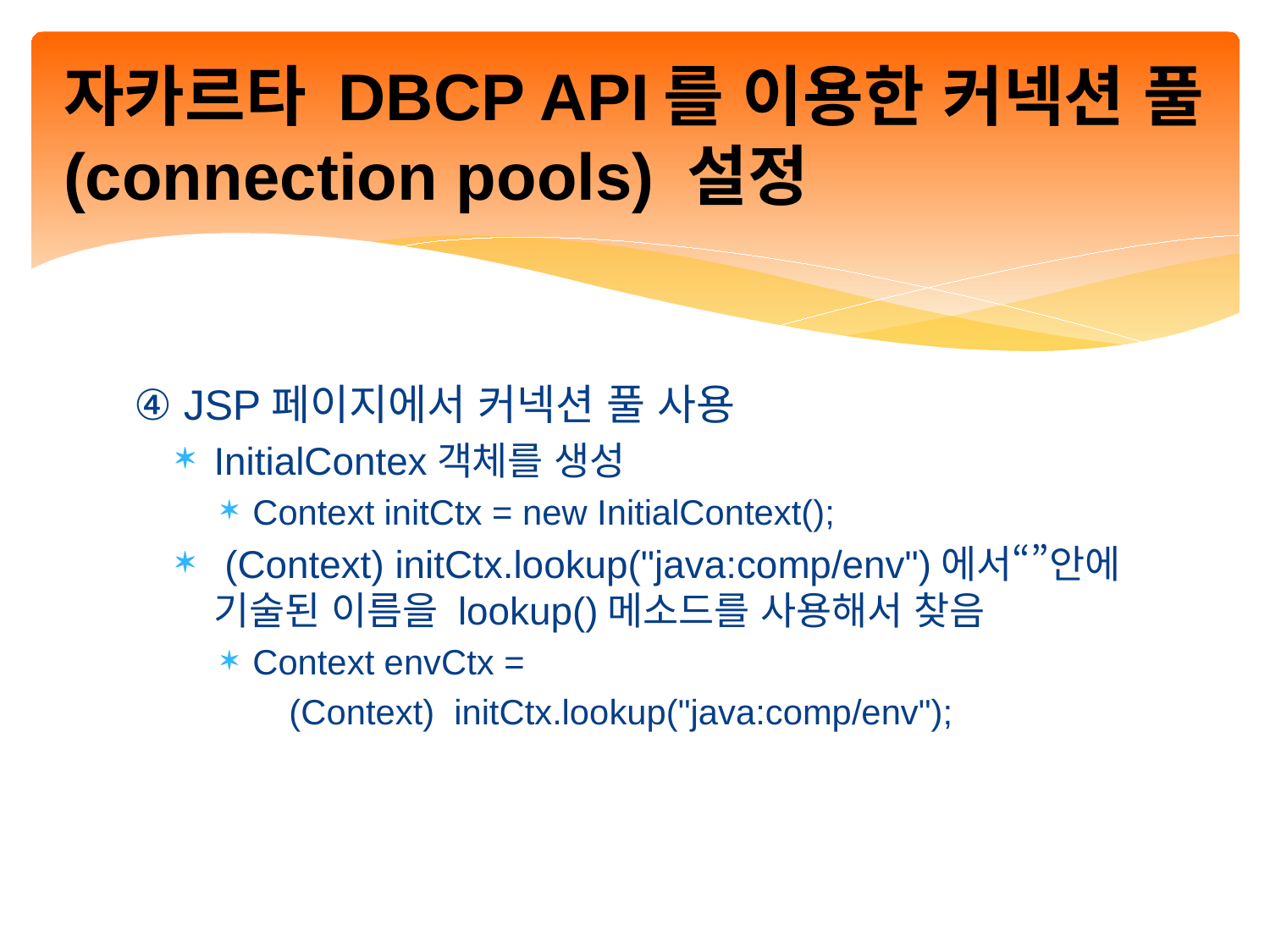

# 자카르타 DBCP API를 이용한 커넥션 풀(connection pools) 설정
④ JSP페이지에서 커넥션 풀 사용
InitialContex객체를 생성
Context initCtx = new InitialContext();
 (Context) initCtx.lookup("java:comp/env")에서“”안에 기술된 이름을 lookup()메소드를 사용해서 찾음
Context envCtx =
       (Context)  initCtx.lookup("java:comp/env");